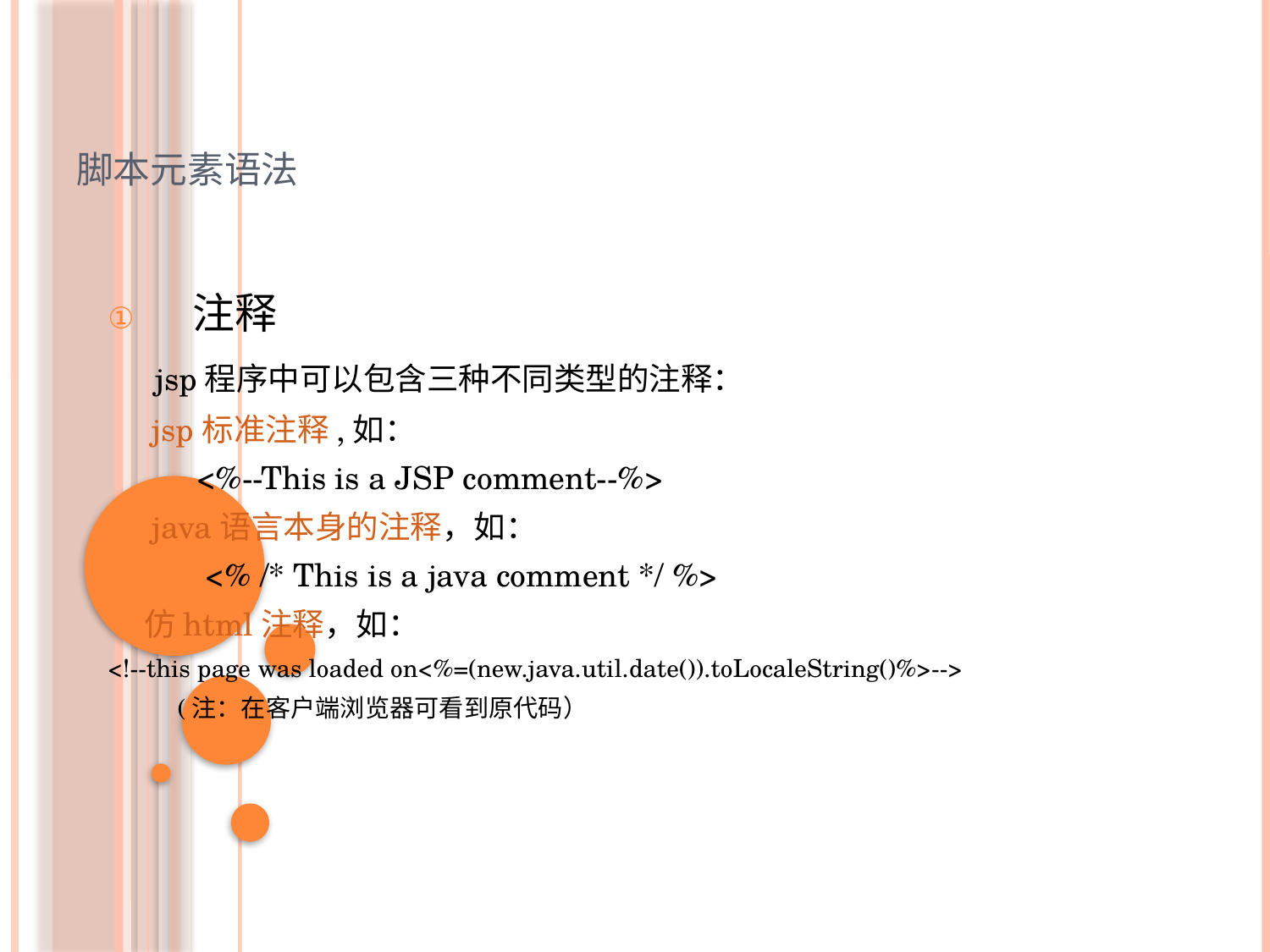

脚本元素语法
注释
    jsp程序中可以包含三种不同类型的注释：
     jsp标准注释,如：
          <%--This is a JSP comment--%>
     java语言本身的注释，如：
           <% /* This is a java comment */ %>
    仿html注释，如：
<!--this page was loaded on<%=(new.java.util.date()).toLocaleString()%>-->
          (注：在客户端浏览器可看到原代码）